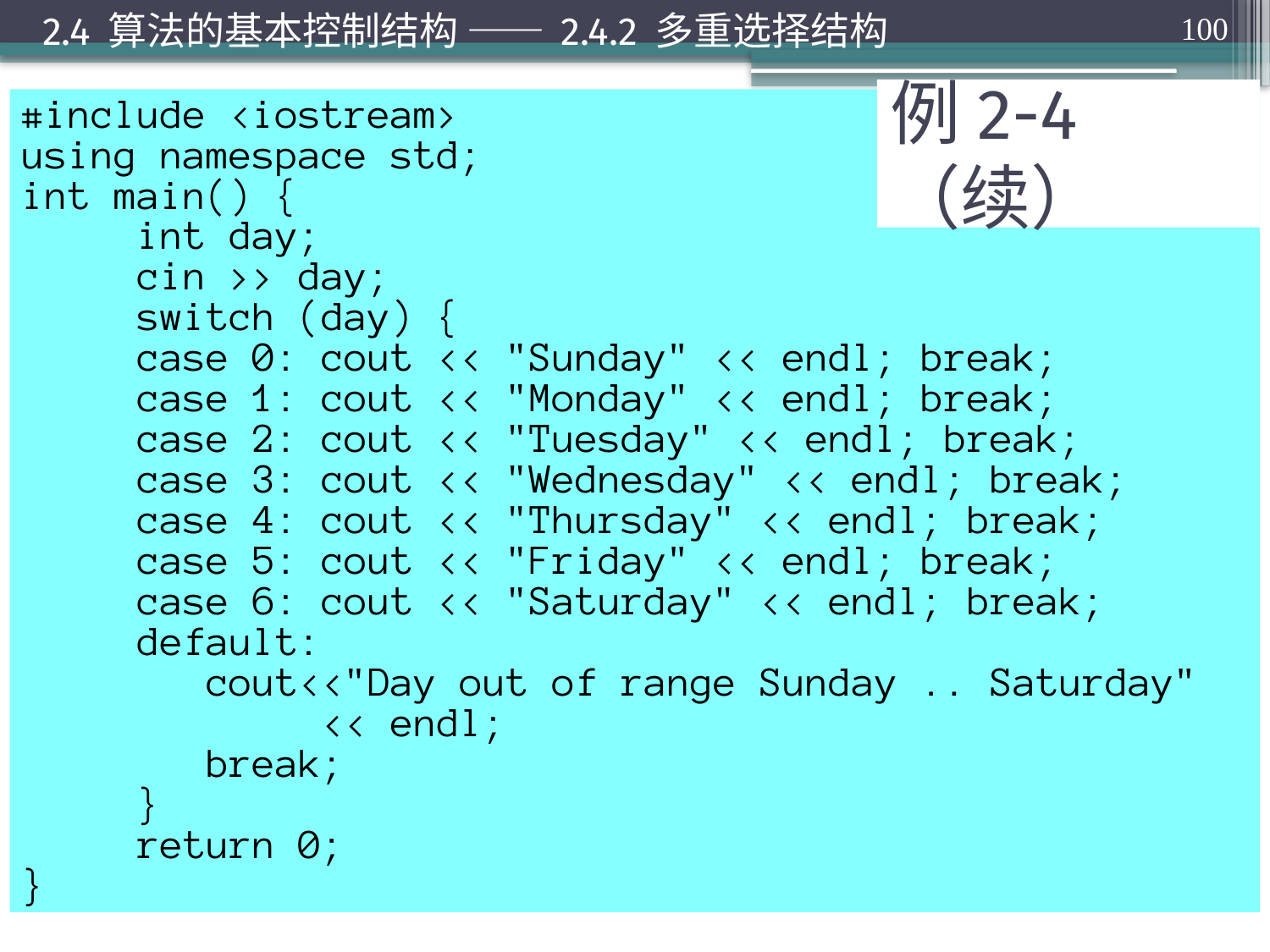

2.4 算法的基本控制结构 —— 2.4.2 多重选择结构
100
# 例2-4（续）
#include <iostream>
using namespace std;
int main() {
     int day;
     cin >> day;
     switch (day) {
     case 0: cout << "Sunday" << endl; break;
     case 1: cout << "Monday" << endl; break;
     case 2: cout << "Tuesday" << endl; break;
     case 3: cout << "Wednesday" << endl; break;
     case 4: cout << "Thursday" << endl; break;
     case 5: cout << "Friday" << endl; break;
     case 6: cout << "Saturday" << endl; break;
     default:
        cout<<"Day out of range Sunday .. Saturday"
             << endl;
        break;
     }
     return 0;
}